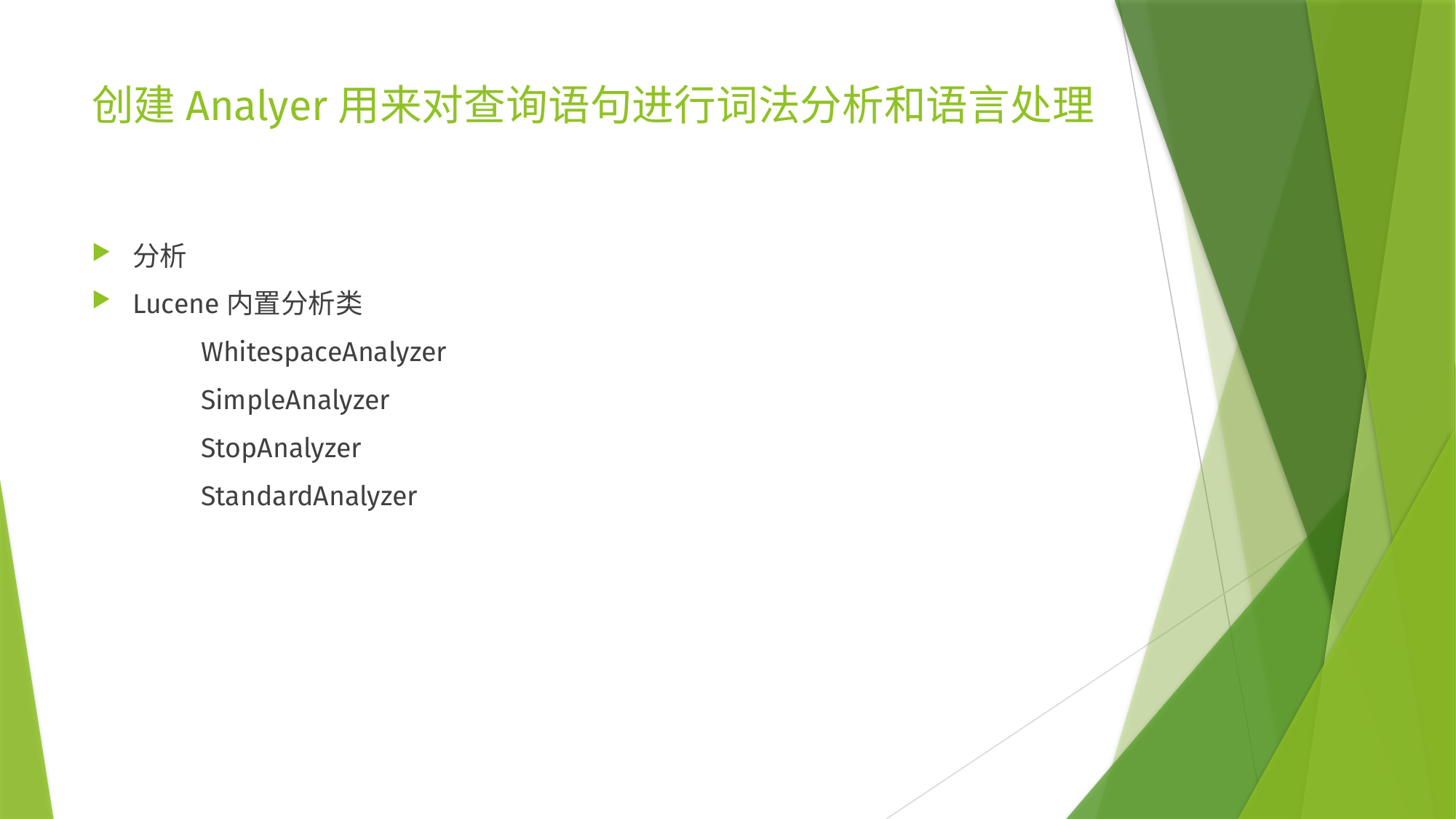

# 创建Analyer用来对查询语句进行词法分析和语言处理

分析
Lucene内置分析类
	WhitespaceAnalyzer
	SimpleAnalyzer
	StopAnalyzer
	StandardAnalyzer